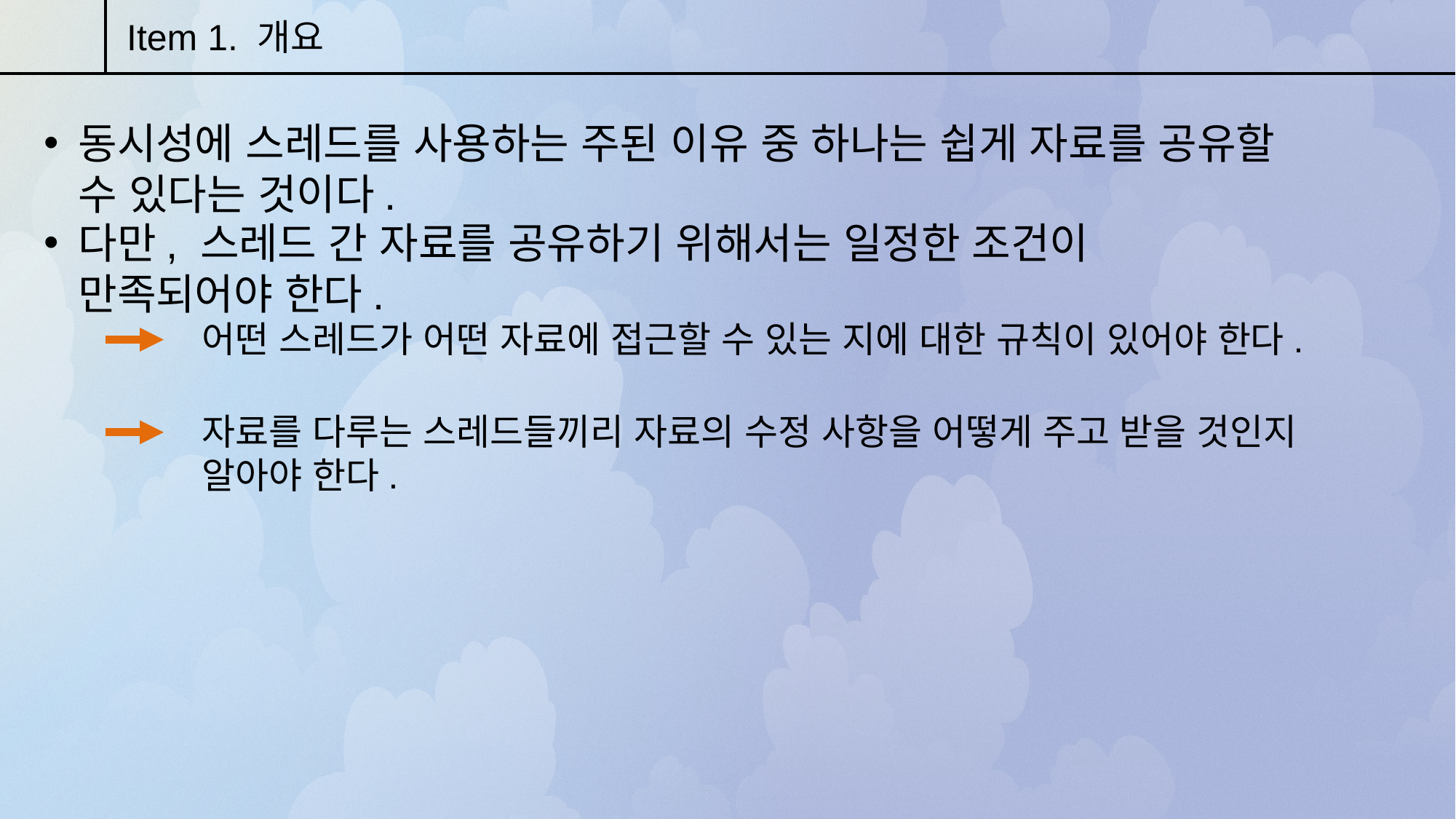

Item 1. 개요
동시성에 스레드를 사용하는 주된 이유 중 하나는 쉽게 자료를 공유할 수 있다는 것이다.
다만, 스레드 간 자료를 공유하기 위해서는 일정한 조건이 만족되어야 한다.
어떤 스레드가 어떤 자료에 접근할 수 있는 지에 대한 규칙이 있어야 한다.
자료를 다루는 스레드들끼리 자료의 수정 사항을 어떻게 주고 받을 것인지 알아야 한다.